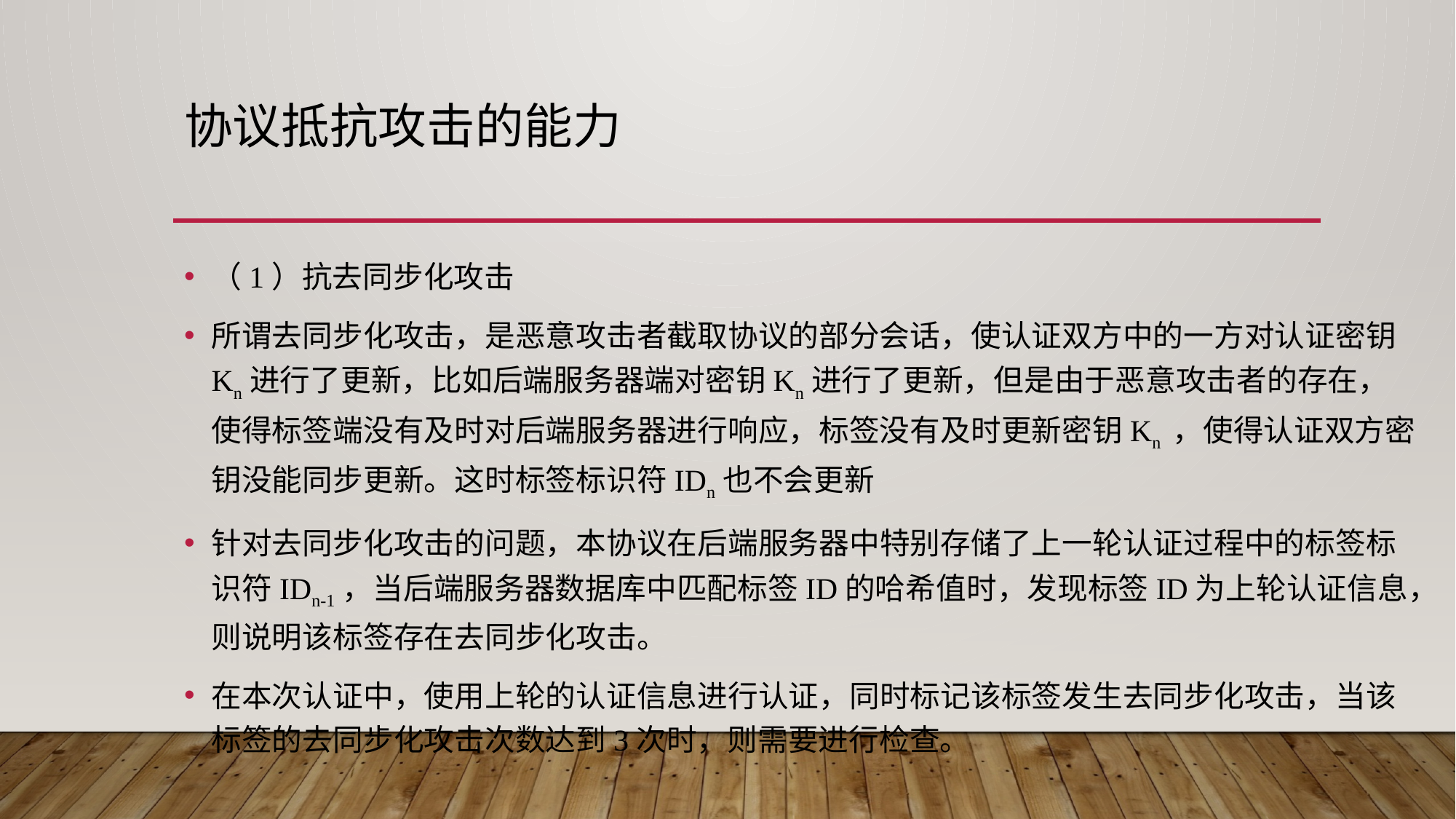

# 协议抵抗攻击的能力
（1）抗去同步化攻击
所谓去同步化攻击，是恶意攻击者截取协议的部分会话，使认证双方中的一方对认证密钥Kn进行了更新，比如后端服务器端对密钥Kn进行了更新，但是由于恶意攻击者的存在，使得标签端没有及时对后端服务器进行响应，标签没有及时更新密钥Kn ，使得认证双方密钥没能同步更新。这时标签标识符IDn也不会更新
针对去同步化攻击的问题，本协议在后端服务器中特别存储了上一轮认证过程中的标签标识符IDn-1，当后端服务器数据库中匹配标签ID的哈希值时，发现标签ID为上轮认证信息，则说明该标签存在去同步化攻击。
在本次认证中，使用上轮的认证信息进行认证，同时标记该标签发生去同步化攻击，当该标签的去同步化攻击次数达到3次时，则需要进行检查。